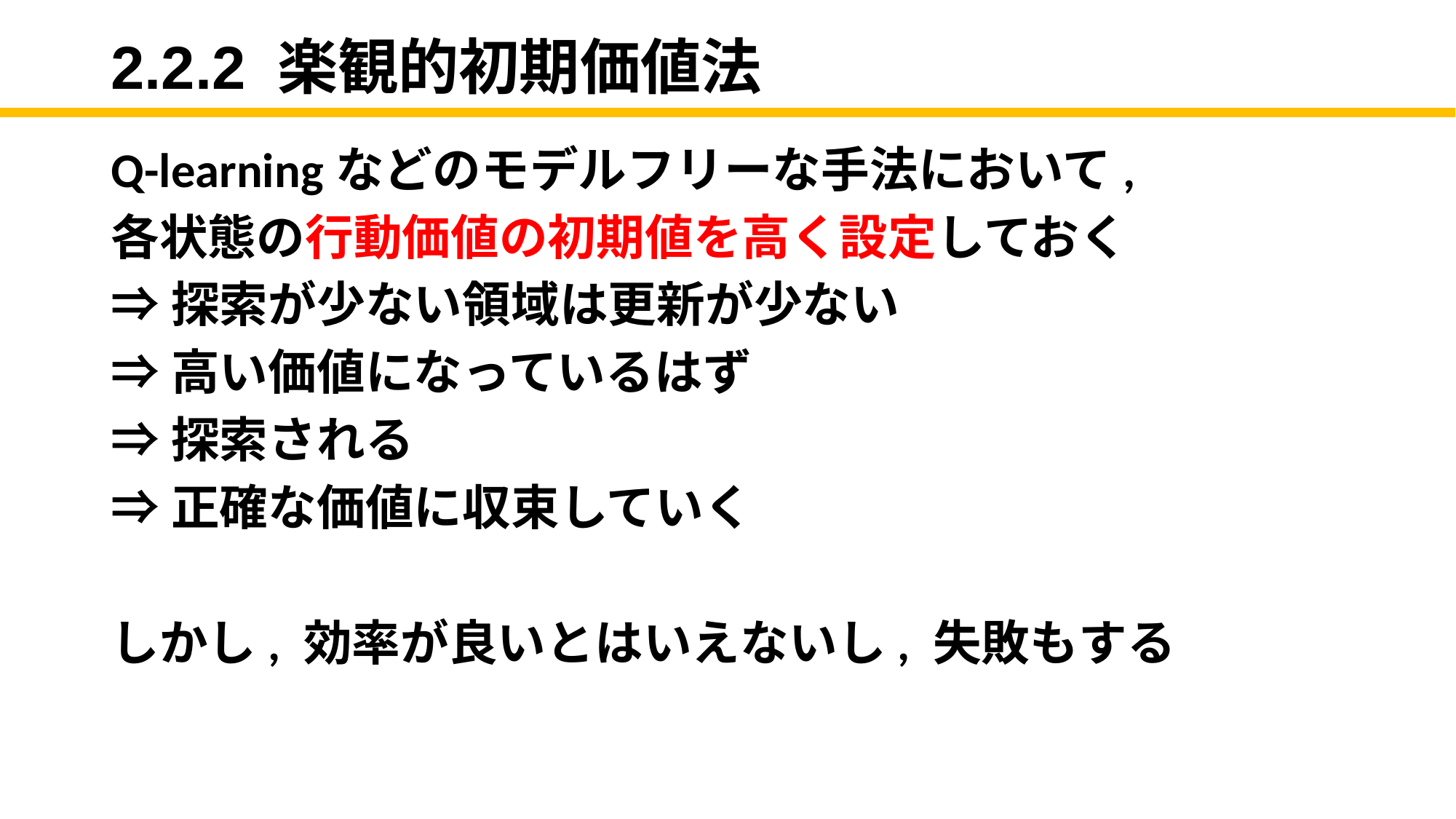

# 2.2.2 楽観的初期価値法
Q-learningなどのモデルフリーな手法において,
各状態の行動価値の初期値を高く設定しておく
⇒探索が少ない領域は更新が少ない
⇒高い価値になっているはず
⇒探索される
⇒正確な価値に収束していく

しかし, 効率が良いとはいえないし, 失敗もする